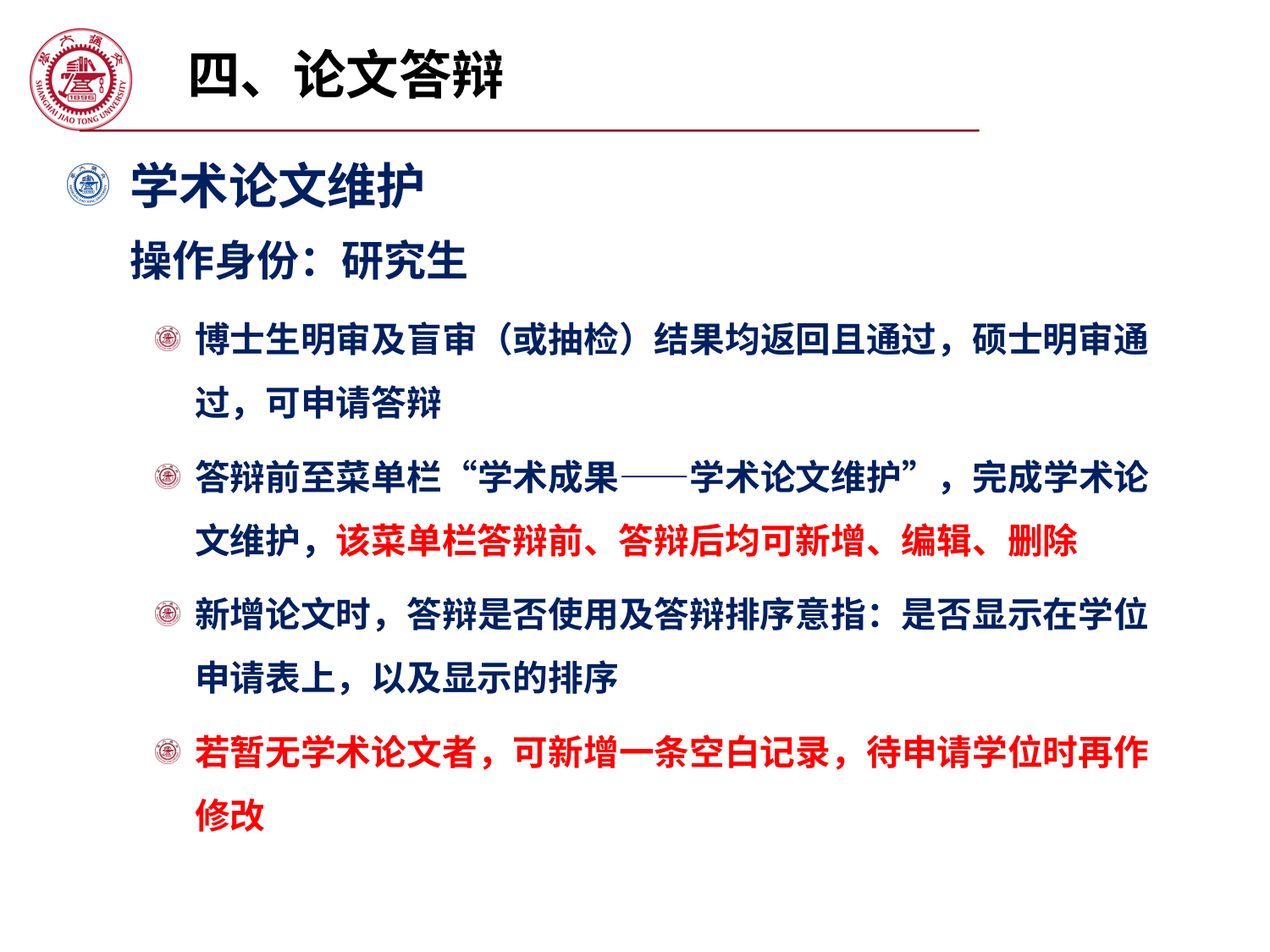

四、论文答辩
学术论文维护
	操作身份：研究生
博士生明审及盲审（或抽检）结果均返回且通过，硕士明审通过，可申请答辩
答辩前至菜单栏“学术成果——学术论文维护”，完成学术论文维护，该菜单栏答辩前、答辩后均可新增、编辑、删除
新增论文时，答辩是否使用及答辩排序意指：是否显示在学位申请表上，以及显示的排序
若暂无学术论文者，可新增一条空白记录，待申请学位时再作修改